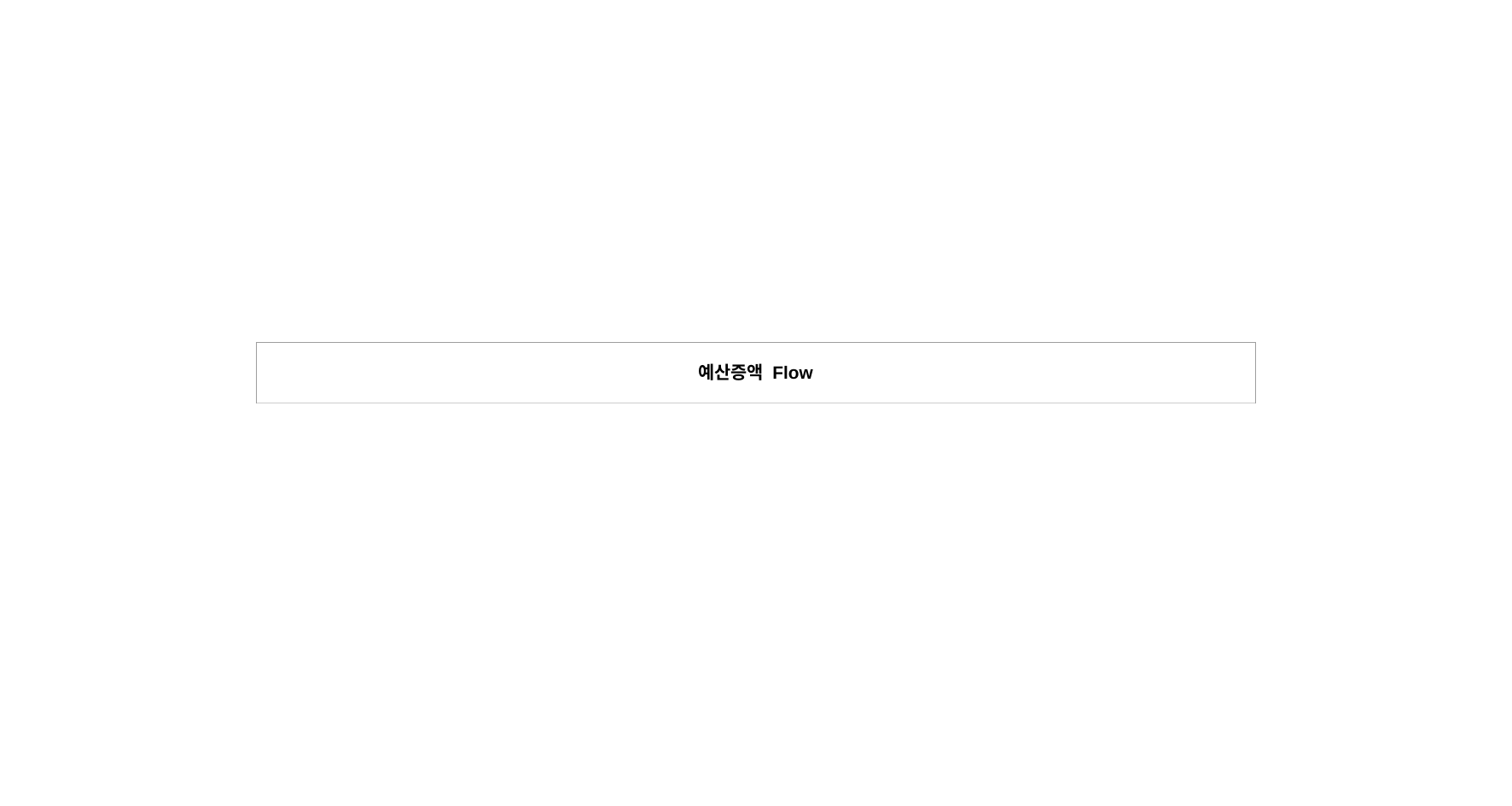

| 예산증액 Flow |
| --- |